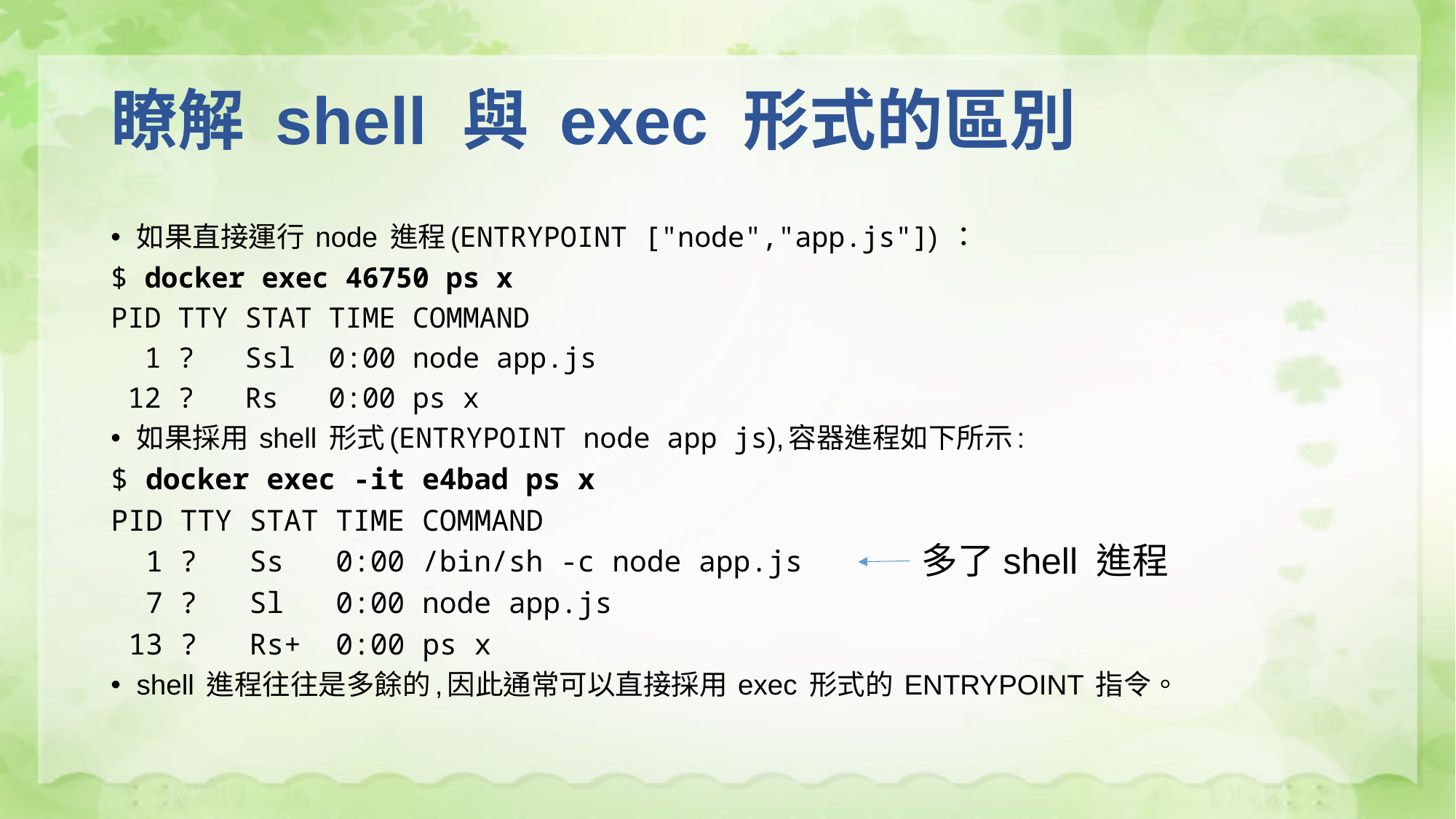

# 瞭解 shell 與 exec 形式的區別
如果直接運行 node 進程(ENTRYPOINT ["node","app.js"]) ：
$ docker exec 46750 ps x
PID TTY STAT TIME COMMAND
  1 ?   Ssl  0:00 node app.js
 12 ?   Rs   0:00 ps x
如果採用 shell 形式(ENTRYPOINT node app js),容器進程如下所示:
$ docker exec -it e4bad ps x
PID TTY STAT TIME COMMAND
  1 ?   Ss   0:00 /bin/sh -c node app.js
  7 ?   Sl   0:00 node app.js
 13 ?   Rs+  0:00 ps x
shell 進程往往是多餘的,因此通常可以直接採用 exec 形式的 ENTRYPOINT 指令。
多了shell 進程